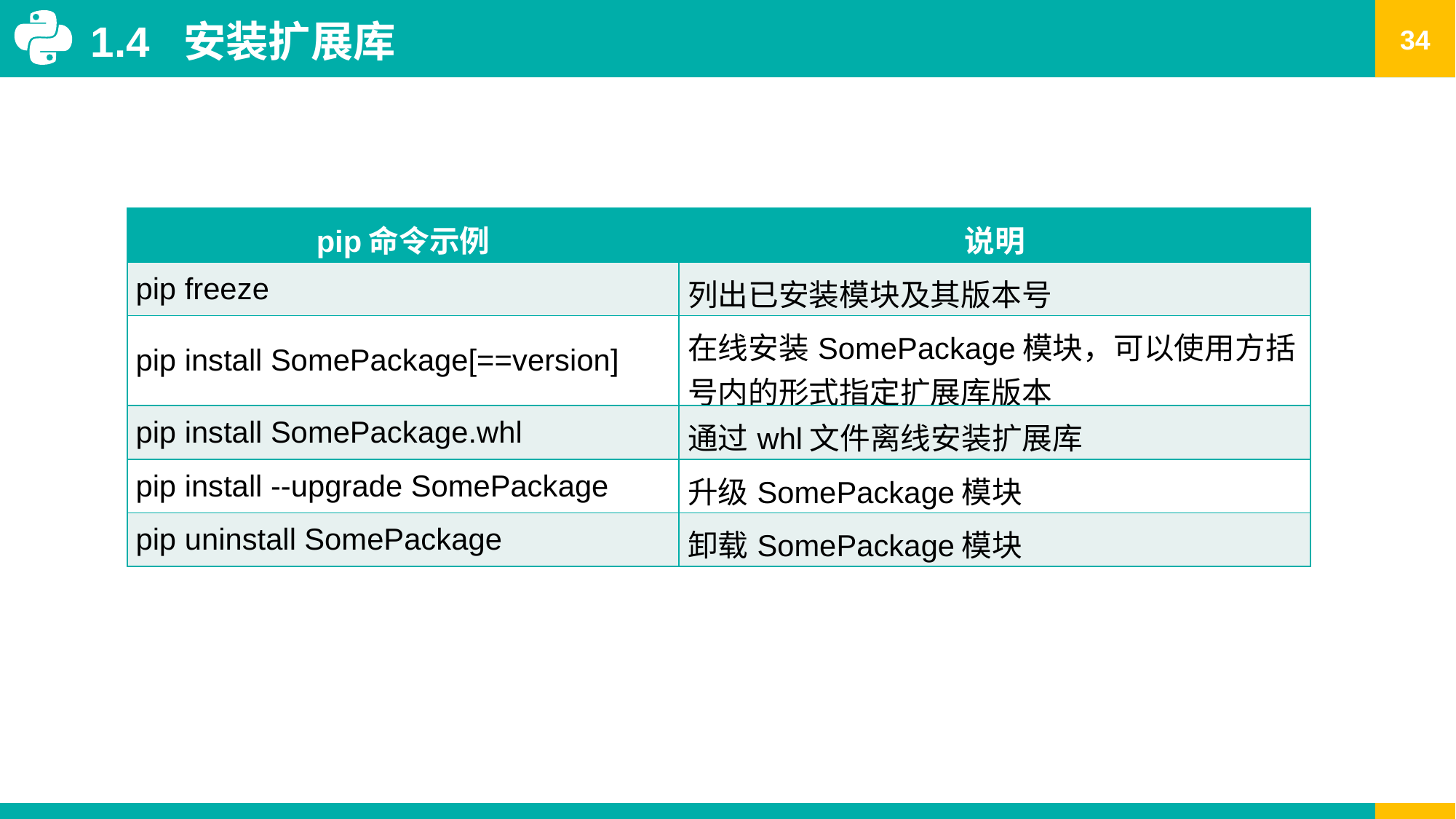

1.4  安装扩展库
| pip命令示例 | 说明 |
| --- | --- |
| pip freeze | 列出已安装模块及其版本号 |
| pip install SomePackage[==version] | 在线安装SomePackage模块，可以使用方括号内的形式指定扩展库版本 |
| pip install SomePackage.whl | 通过whl文件离线安装扩展库 |
| pip install --upgrade SomePackage | 升级SomePackage模块 |
| pip uninstall SomePackage | 卸载SomePackage模块 |
Signature